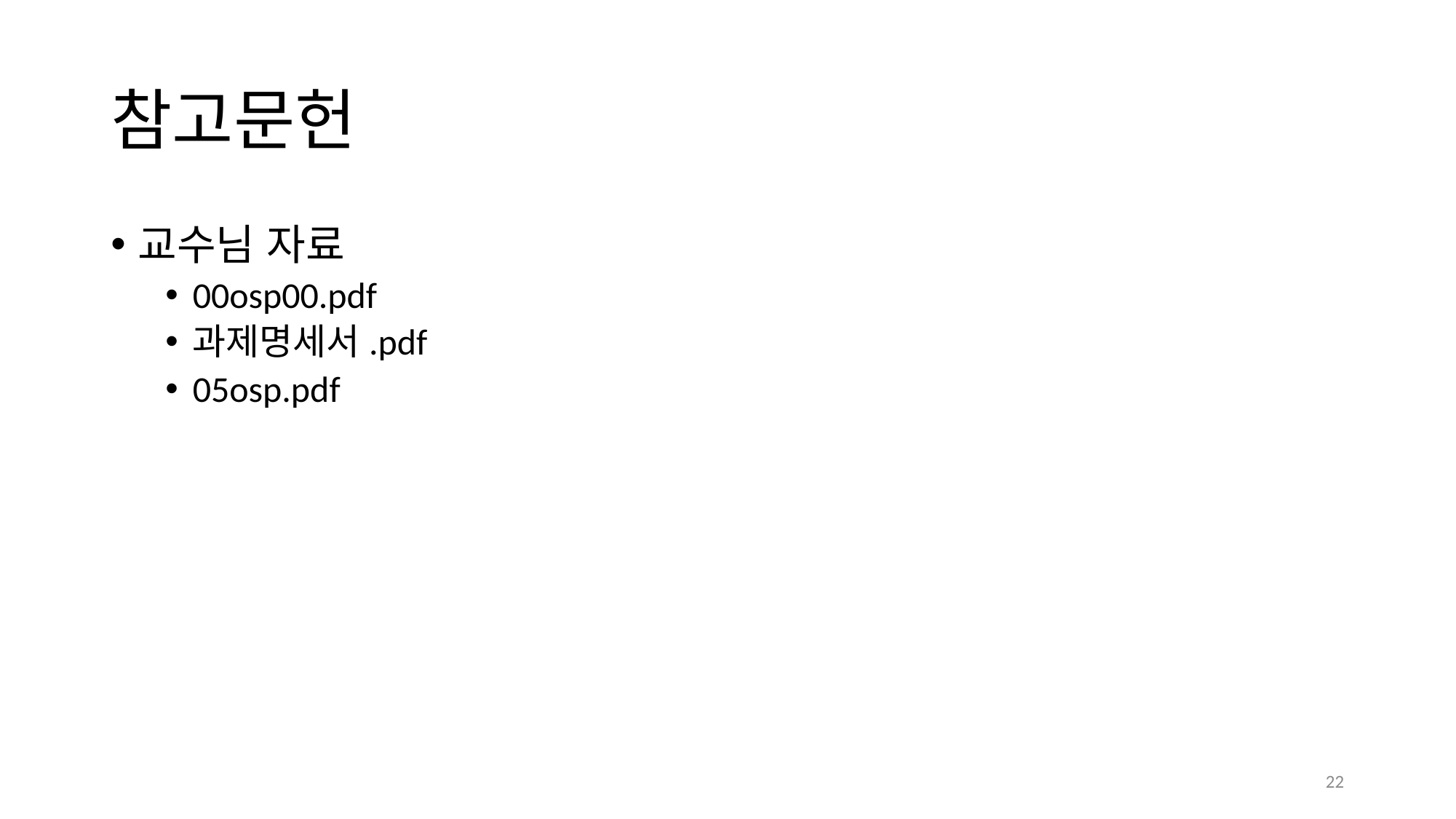

# 참고문헌
교수님 자료
00osp00.pdf
과제명세서.pdf
05osp.pdf

22